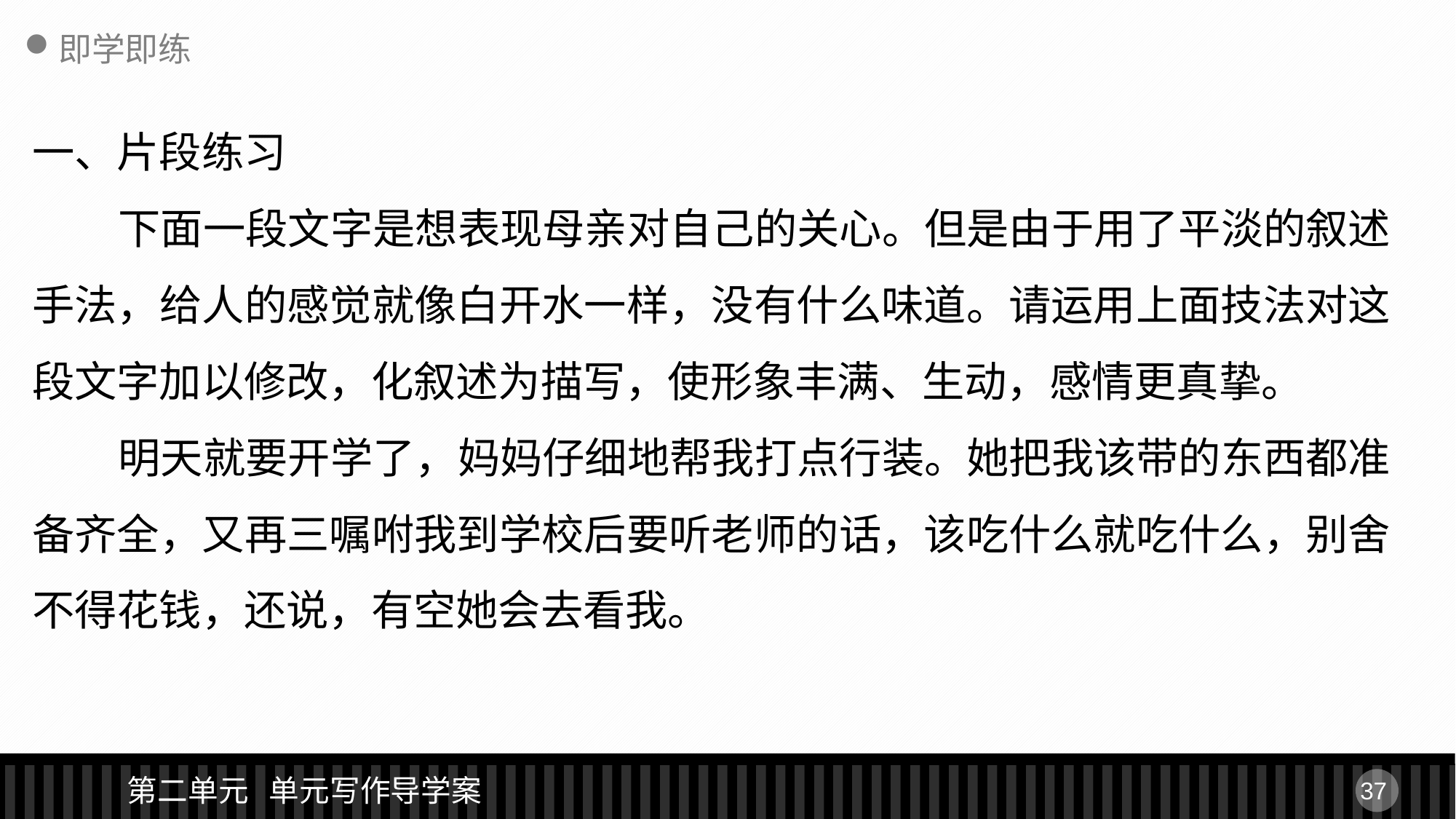

即学即练
一、片段练习
        下面一段文字是想表现母亲对自己的关心。但是由于用了平淡的叙述手法，给人的感觉就像白开水一样，没有什么味道。请运用上面技法对这段文字加以修改，化叙述为描写，使形象丰满、生动，感情更真挚。
        明天就要开学了，妈妈仔细地帮我打点行装。她把我该带的东西都准备齐全，又再三嘱咐我到学校后要听老师的话，该吃什么就吃什么，别舍不得花钱，还说，有空她会去看我。